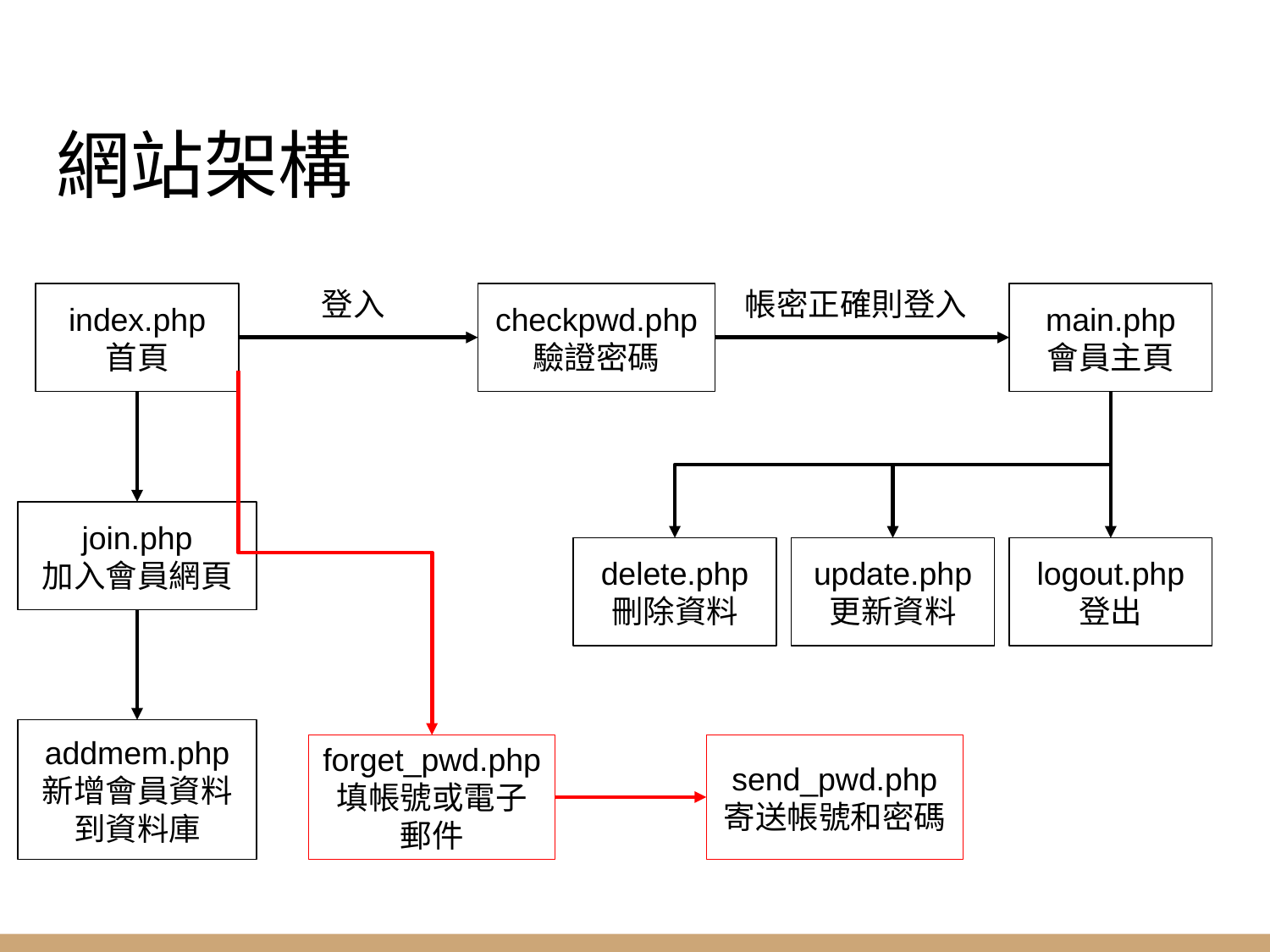

# 網站架構
登入
帳密正確則登入
index.php
首頁
checkpwd.php
驗證密碼
main.php
會員主頁
join.php
加入會員網頁
delete.php
刪除資料
update.php
更新資料
logout.php
登出
addmem.php
新增會員資料到資料庫
forget_pwd.php
填帳號或電子郵件
send_pwd.php
寄送帳號和密碼